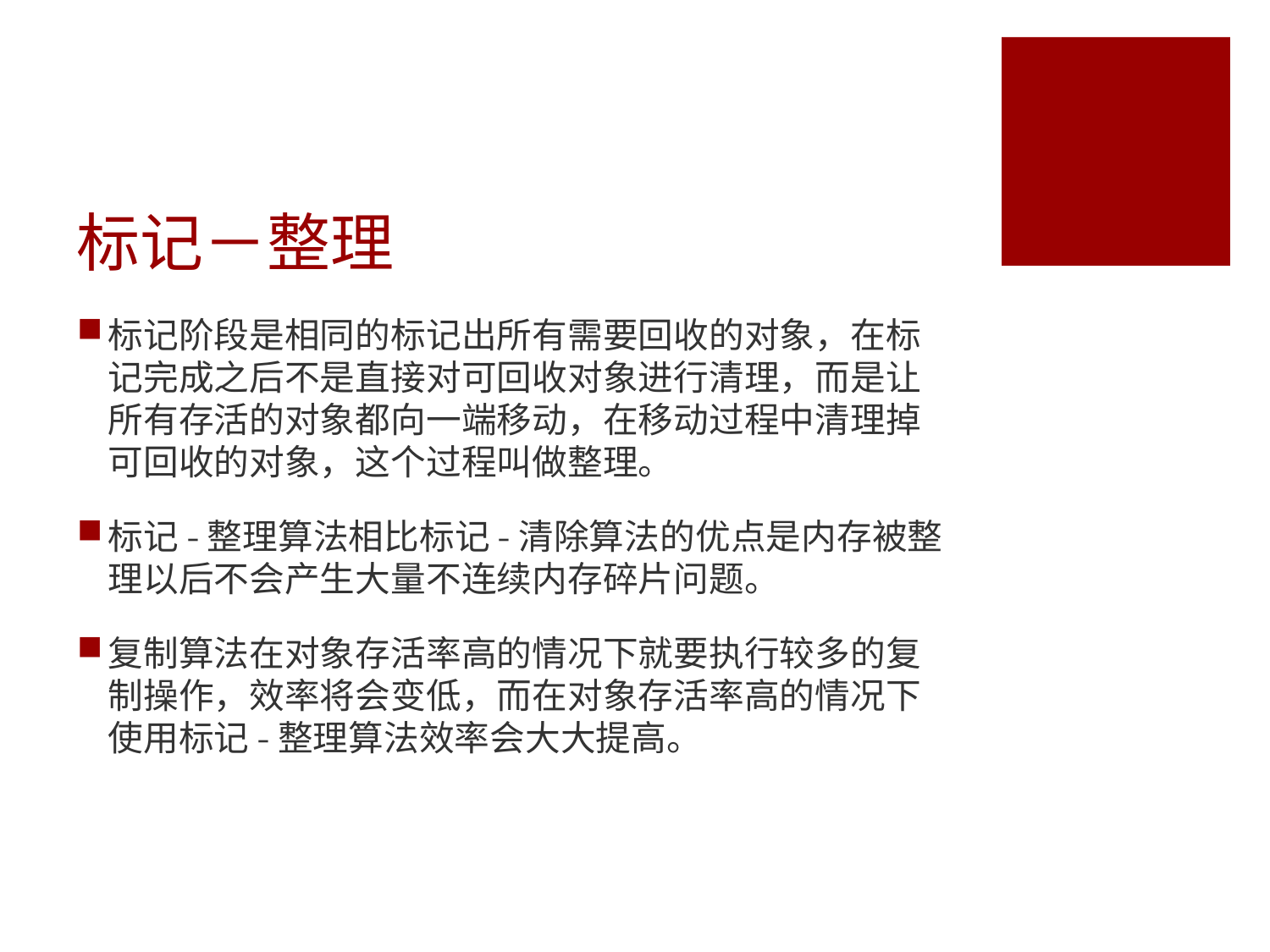

# 标记－整理
标记阶段是相同的标记出所有需要回收的对象，在标记完成之后不是直接对可回收对象进行清理，而是让所有存活的对象都向一端移动，在移动过程中清理掉可回收的对象，这个过程叫做整理。
标记-整理算法相比标记-清除算法的优点是内存被整理以后不会产生大量不连续内存碎片问题。
复制算法在对象存活率高的情况下就要执行较多的复制操作，效率将会变低，而在对象存活率高的情况下使用标记-整理算法效率会大大提高。